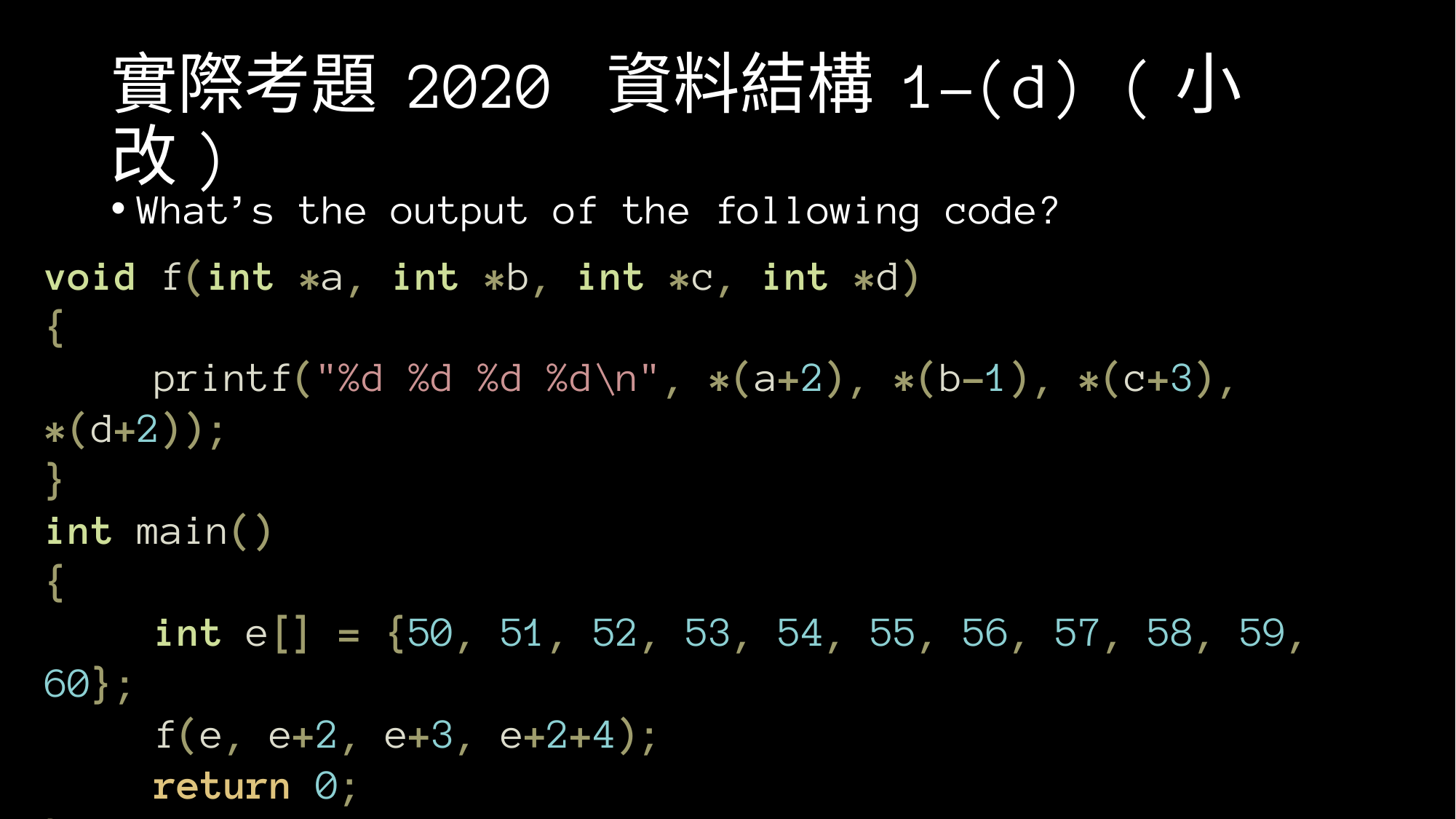

# 實際考題 2020 資料結構 1-(d) (小改)
What’s the output of the following code?
void f(int *a, int *b, int *c, int *d)
{
	printf("%d %d %d %d\n", *(a+2), *(b-1), *(c+3), *(d+2));
}
int main()
{
	int e[] = {50, 51, 52, 53, 54, 55, 56, 57, 58, 59, 60};
	f(e, e+2, e+3, e+2+4);
	return 0;
}